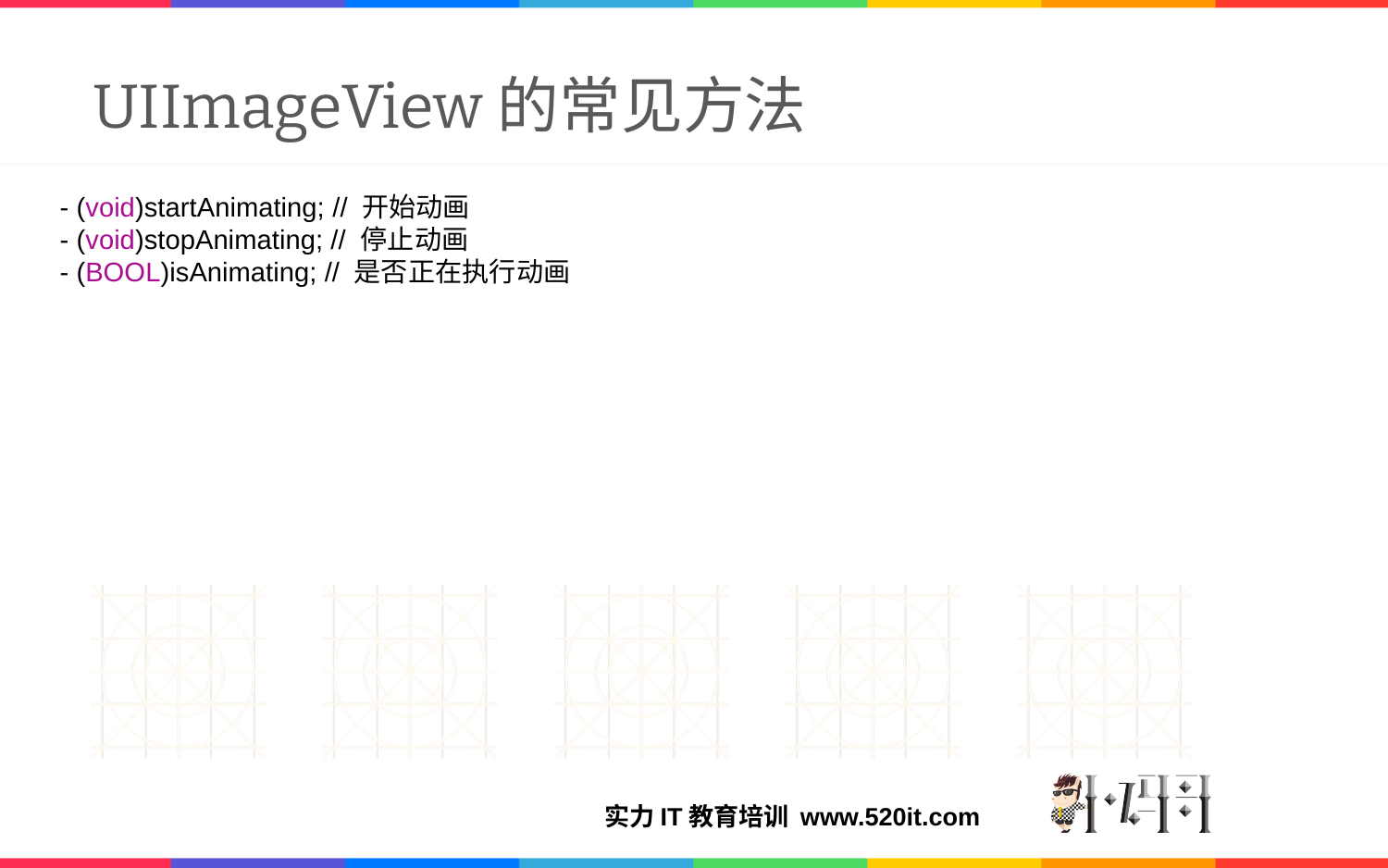

# UIImageView的常见方法
- (void)startAnimating; // 开始动画
- (void)stopAnimating; // 停止动画
- (BOOL)isAnimating; // 是否正在执行动画